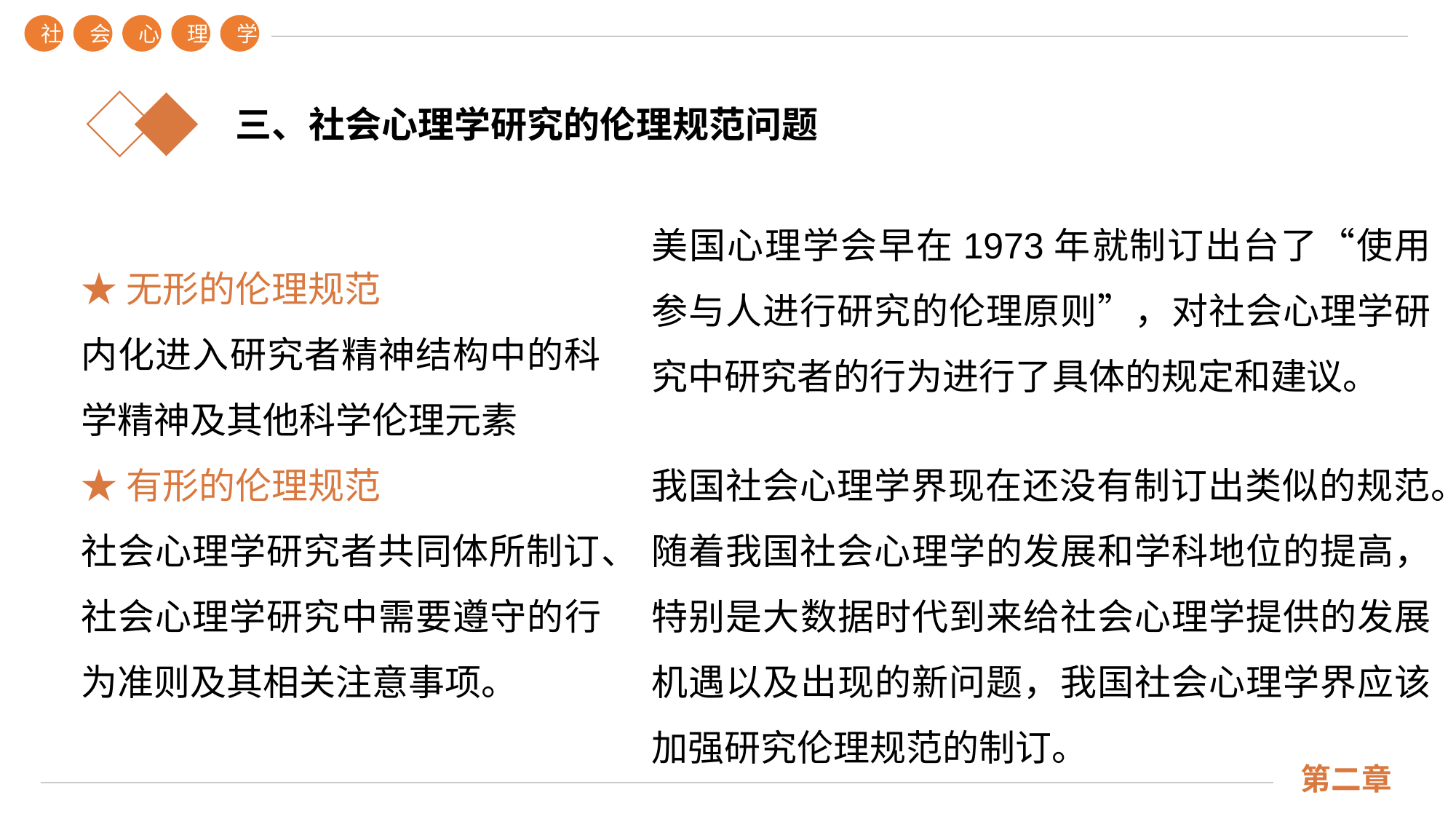

社
会
心
理
学
第二章

三、社会心理学研究的伦理规范问题

★无形的伦理规范
内化进入研究者精神结构中的科学精神及其他科学伦理元素
★有形的伦理规范
社会心理学研究者共同体所制订、社会心理学研究中需要遵守的行为准则及其相关注意事项。

美国心理学会早在1973年就制订出台了“使用参与人进行研究的伦理原则”，对社会心理学研究中研究者的行为进行了具体的规定和建议。

我国社会心理学界现在还没有制订出类似的规范。随着我国社会心理学的发展和学科地位的提高，特别是大数据时代到来给社会心理学提供的发展机遇以及出现的新问题，我国社会心理学界应该加强研究伦理规范的制订。